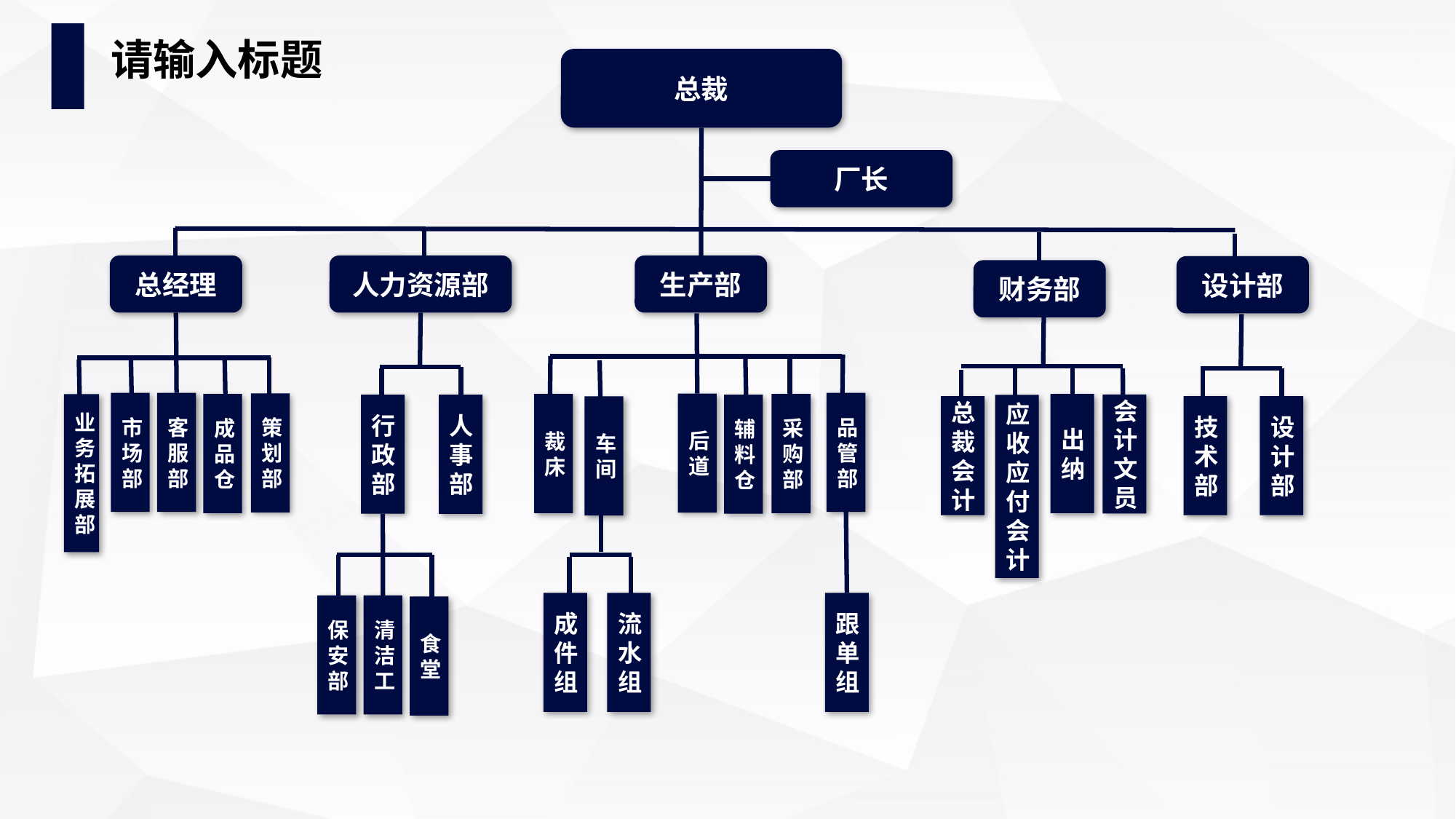

# 请输入标题
总裁
厂长
总经理
人力资源部
生产部
设计部
财务部
市场部
客服部
品管部
策划部
后道
业务拓展部
成品仓
裁床
采购部
出纳
会计文员
行政部
辅料仓
应收应付会计
人事部
技术部
总裁会计
设计部
车间
成件组
流水组
跟单组
保安部
清洁工
食堂